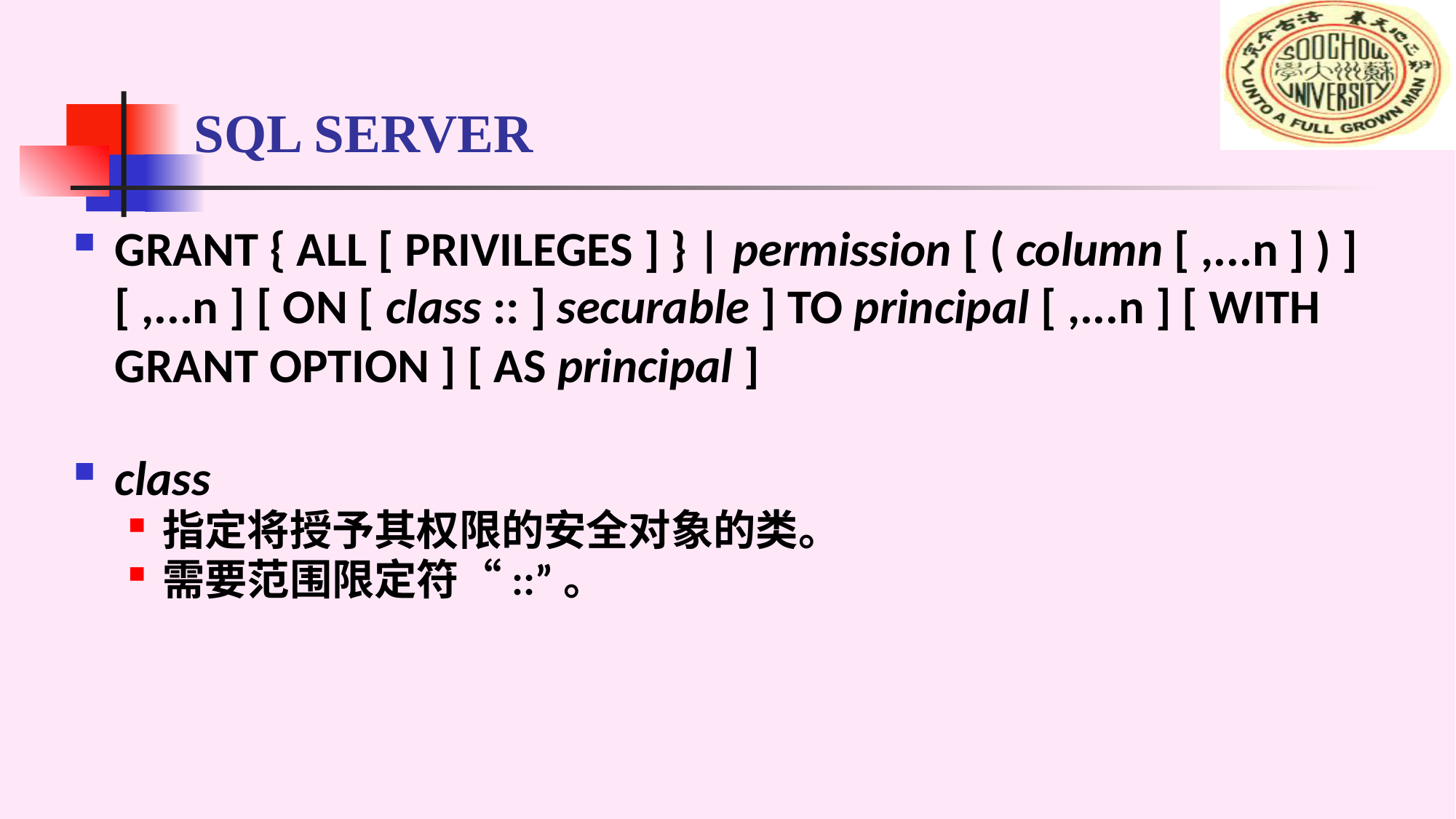

# SQL SERVER
GRANT { ALL [ PRIVILEGES ] } | permission [ ( column [ ,...n ] ) ] [ ,...n ] [ ON [ class :: ] securable ] TO principal [ ,...n ] [ WITH GRANT OPTION ] [ AS principal ]

class
指定将授予其权限的安全对象的类。
需要范围限定符“::”。